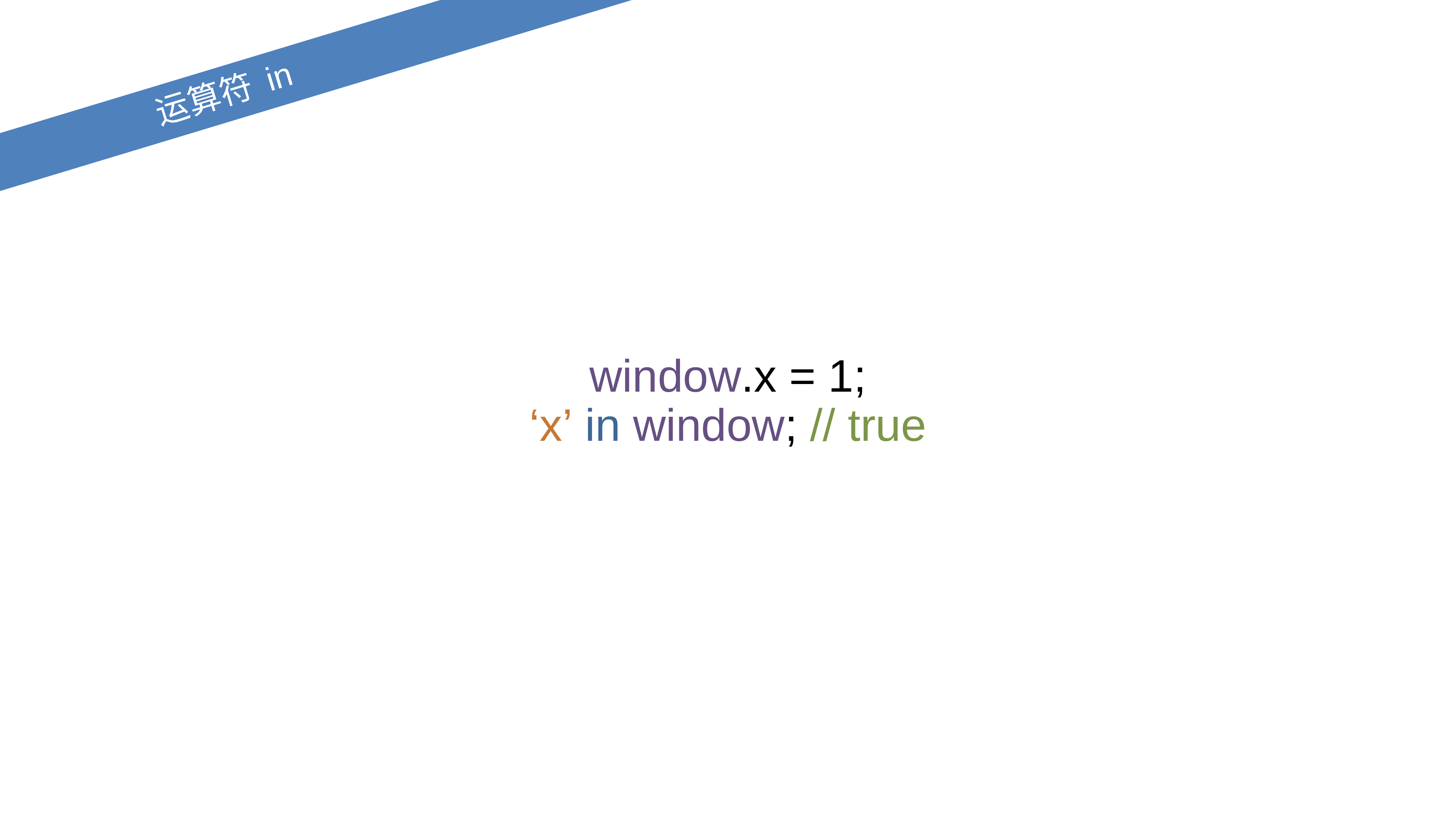

运算符 in
window.x = 1;
‘x’ in window; // true
17